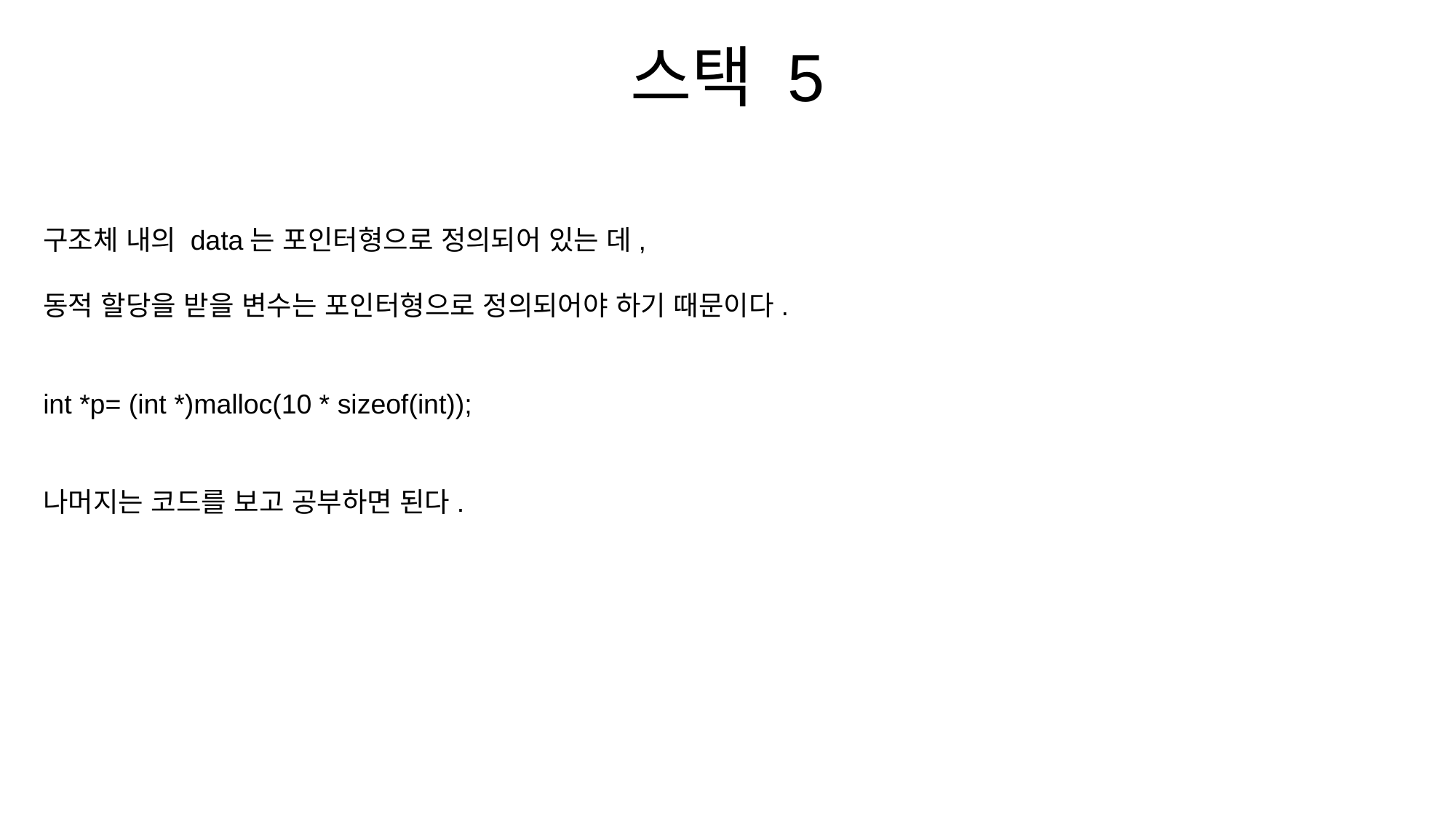

# 스택 5
구조체 내의 data는 포인터형으로 정의되어 있는 데,

동적 할당을 받을 변수는 포인터형으로 정의되어야 하기 때문이다.

int *p= (int *)malloc(10 * sizeof(int));

나머지는 코드를 보고 공부하면 된다.